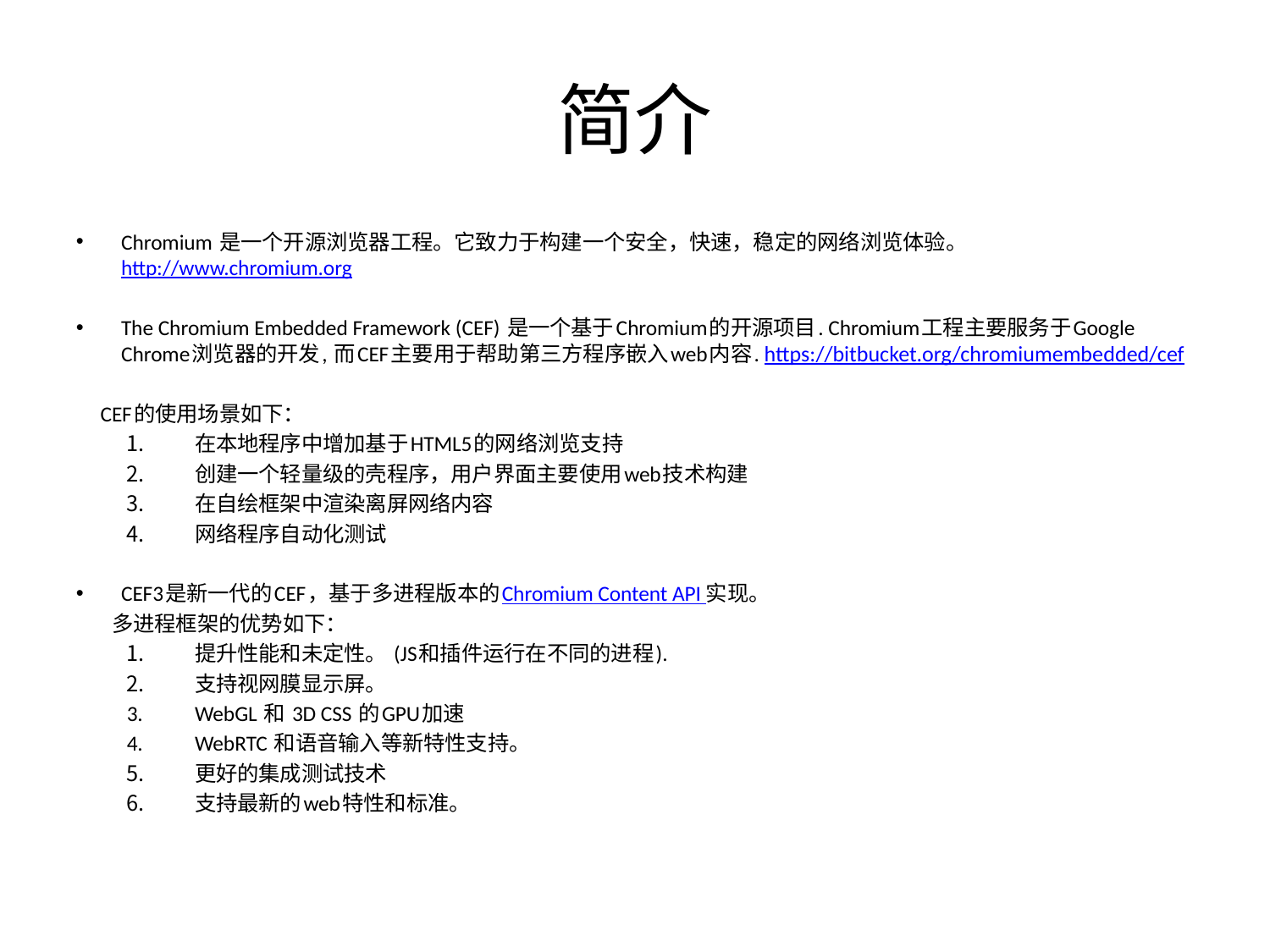

# 简介
Chromium 是一个开源浏览器工程。它致力于构建一个安全，快速，稳定的网络浏览体验。http://www.chromium.org

The Chromium Embedded Framework (CEF) 是一个基于Chromium的开源项目. Chromium工程主要服务于Google Chrome浏览器的开发, 而CEF主要用于帮助第三方程序嵌入web内容. https://bitbucket.org/chromiumembedded/cef

     CEF的使用场景如下：
在本地程序中增加基于HTML5的网络浏览支持
创建一个轻量级的壳程序，用户界面主要使用web技术构建
在自绘框架中渲染离屏网络内容
网络程序自动化测试

CEF3是新一代的CEF，基于多进程版本的Chromium Content API 实现。
       多进程框架的优势如下：
提升性能和未定性。 (JS和插件运行在不同的进程).
支持视网膜显示屏。
WebGL 和 3D CSS 的GPU加速
WebRTC 和语音输入等新特性支持。
更好的集成测试技术
支持最新的web特性和标准。